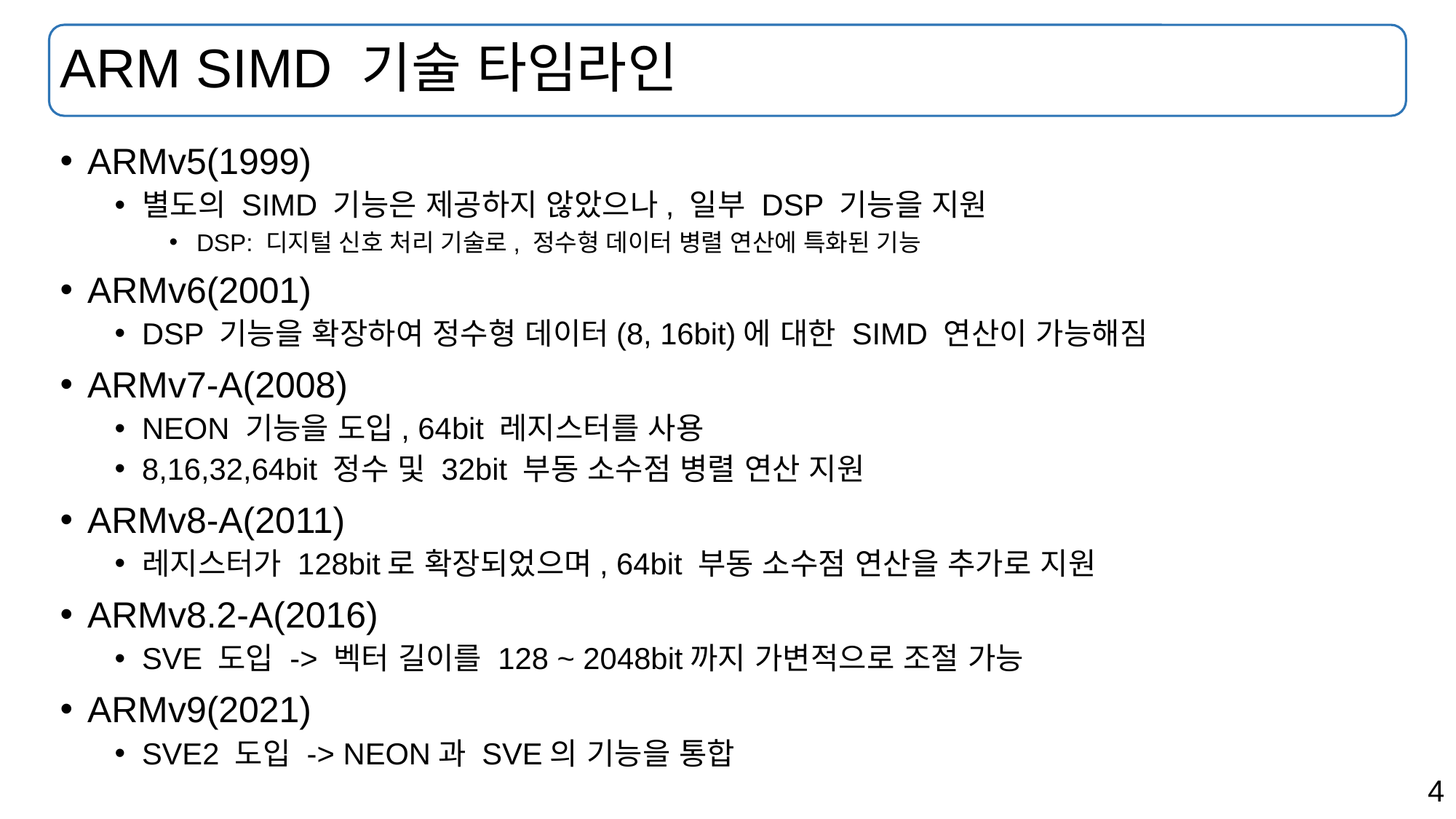

# ARM SIMD 기술 타임라인
ARMv5(1999)
별도의 SIMD 기능은 제공하지 않았으나, 일부 DSP 기능을 지원
DSP: 디지털 신호 처리 기술로, 정수형 데이터 병렬 연산에 특화된 기능
ARMv6(2001)
DSP 기능을 확장하여 정수형 데이터(8, 16bit)에 대한 SIMD 연산이 가능해짐
ARMv7-A(2008)
NEON 기능을 도입, 64bit 레지스터를 사용
8,16,32,64bit 정수 및 32bit 부동 소수점 병렬 연산 지원
ARMv8-A(2011)
레지스터가 128bit로 확장되었으며, 64bit 부동 소수점 연산을 추가로 지원
ARMv8.2-A(2016)
SVE 도입 -> 벡터 길이를 128 ~ 2048bit까지 가변적으로 조절 가능
ARMv9(2021)
SVE2 도입 -> NEON과 SVE의 기능을 통합